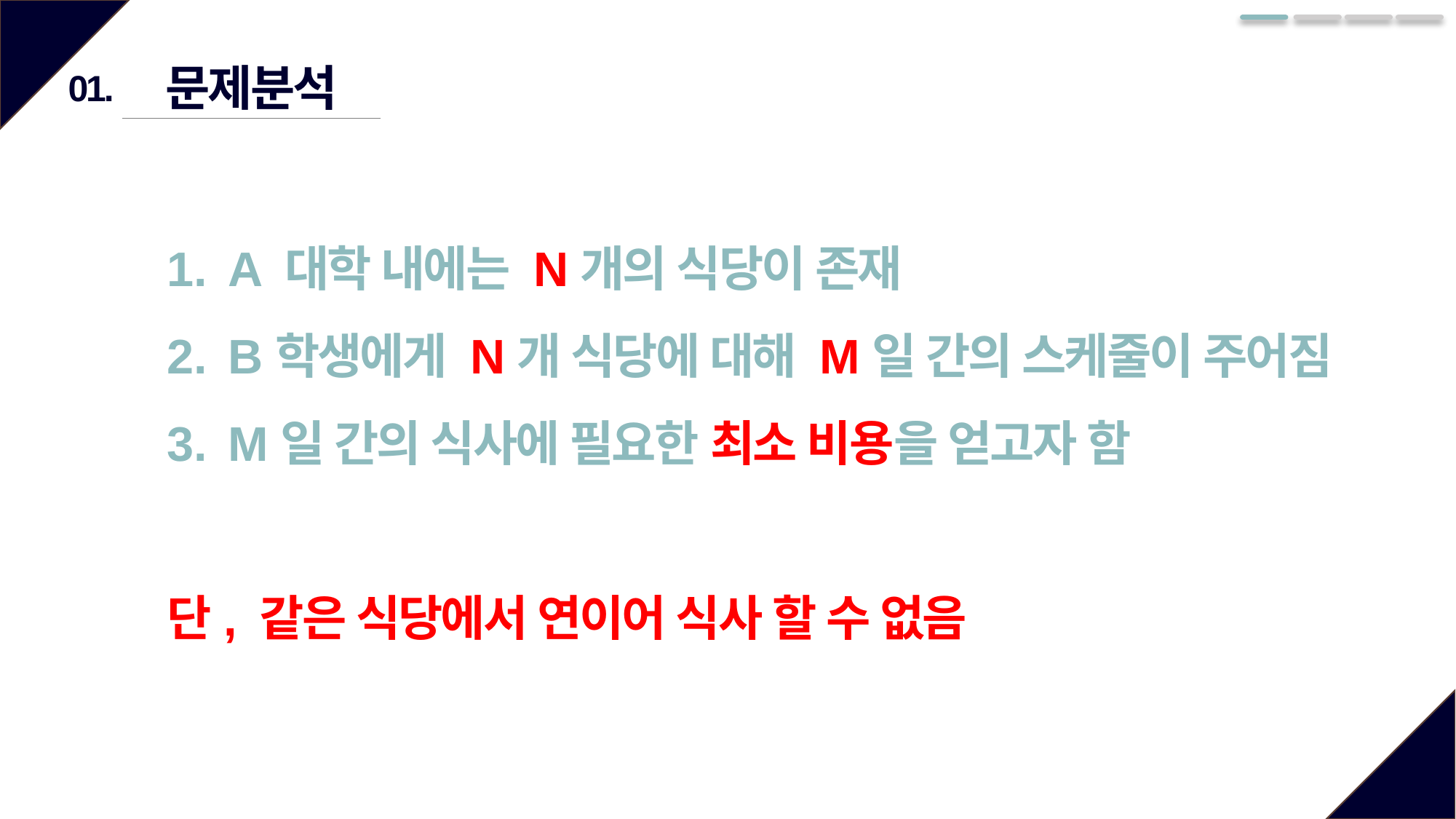

문제분석
01.
A 대학 내에는 N개의 식당이 존재
B학생에게 N개 식당에 대해 M일 간의 스케줄이 주어짐
M일 간의 식사에 필요한 최소 비용을 얻고자 함

단, 같은 식당에서 연이어 식사 할 수 없음